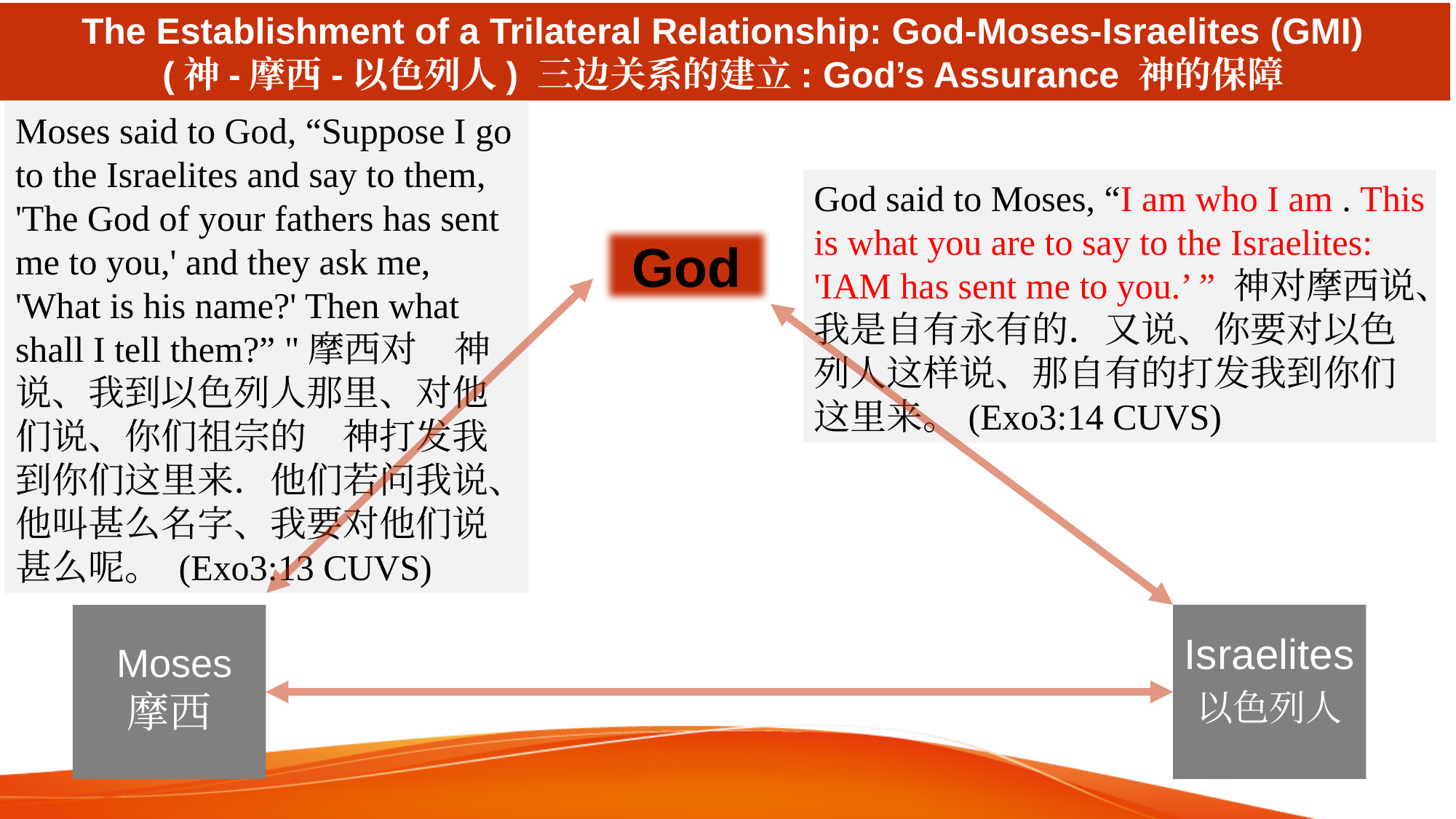

The Establishment of a Trilateral Relationship: God-Moses-Israelites (GMI)
(神-摩西-以色列人) 三边关系的建立: God’s Assurance 神的保障
Moses said to God, “Suppose I go to the Israelites and say to them, 'The God of your fathers has sent me to you,' and they ask me, 'What is his name?' Then what shall I tell them?” "摩西对　神说、我到以色列人那里、对他们说、你们祖宗的　神打发我到你们这里来．他们若问我说、他叫甚么名字、我要对他们说甚么呢。 (Exo3:13 CUVS)
God said to Moses, “I am who I am . This is what you are to say to the Israelites: 'IAM has sent me to you.’ ” 神对摩西说、我是自有永有的．又说、你要对以色列人这样说、那自有的打发我到你们这里来。(Exo3:14 CUVS)
God
 Moses
摩西

M
Israelites
以色列人

M